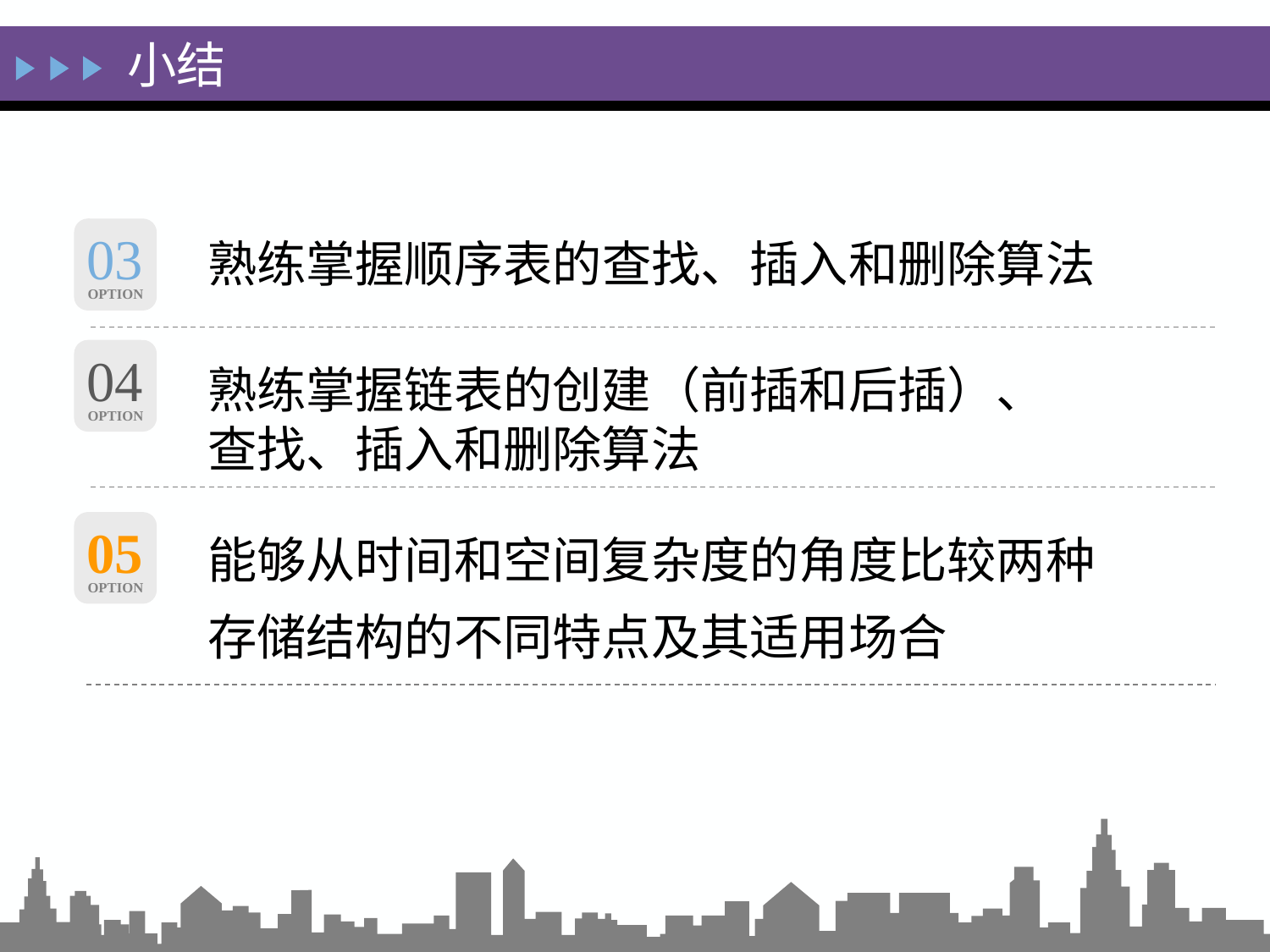

小结

03
OPTION
熟练掌握顺序表的查找、插入和删除算法

04
OPTION
熟练掌握链表的创建（前插和后插）、查找、插入和删除算法
能够从时间和空间复杂度的角度比较两种存储结构的不同特点及其适用场合

05
OPTION